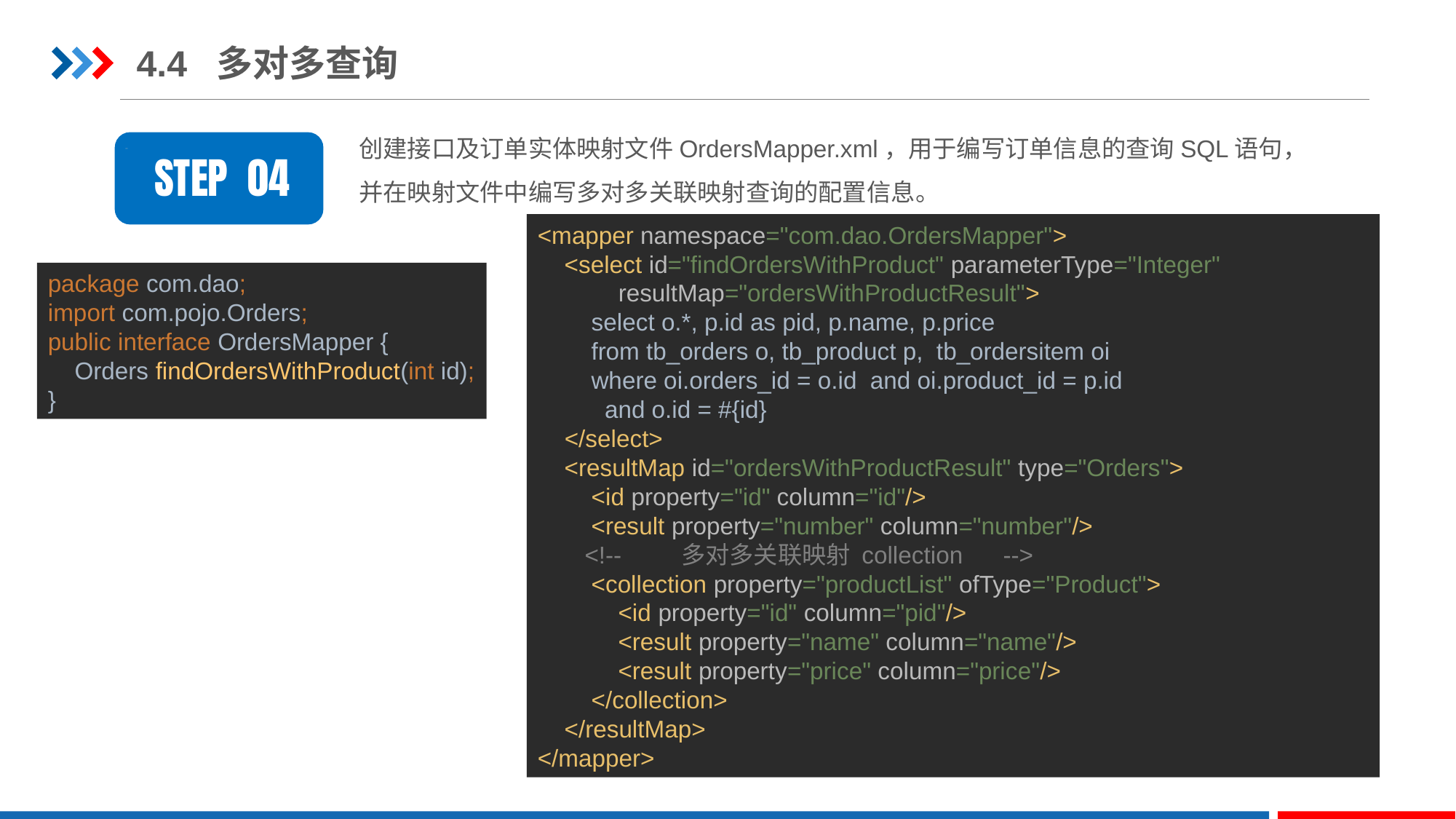

4.4  多对多查询
创建接口及订单实体映射文件OrdersMapper.xml，用于编写订单信息的查询SQL语句，并在映射文件中编写多对多关联映射查询的配置信息。

STEP  04
<mapper namespace="com.dao.OrdersMapper">
    <select id="findOrdersWithProduct" parameterType="Integer"
            resultMap="ordersWithProductResult">
        select o.*, p.id as pid, p.name, p.price
        from tb_orders o, tb_product p,  tb_ordersitem oi
        where oi.orders_id = o.id  and oi.product_id = p.id
          and o.id = #{id}
    </select>
    <resultMap id="ordersWithProductResult" type="Orders">
        <id property="id" column="id"/>
        <result property="number" column="number"/>
       <!--        多对多关联映射 collection      -->
        <collection property="productList" ofType="Product">
            <id property="id" column="pid"/>
            <result property="name" column="name"/>
            <result property="price" column="price"/>
        </collection>
    </resultMap>
</mapper>
package com.dao;
import com.pojo.Orders;
public interface OrdersMapper {
    Orders findOrdersWithProduct(int id);
}